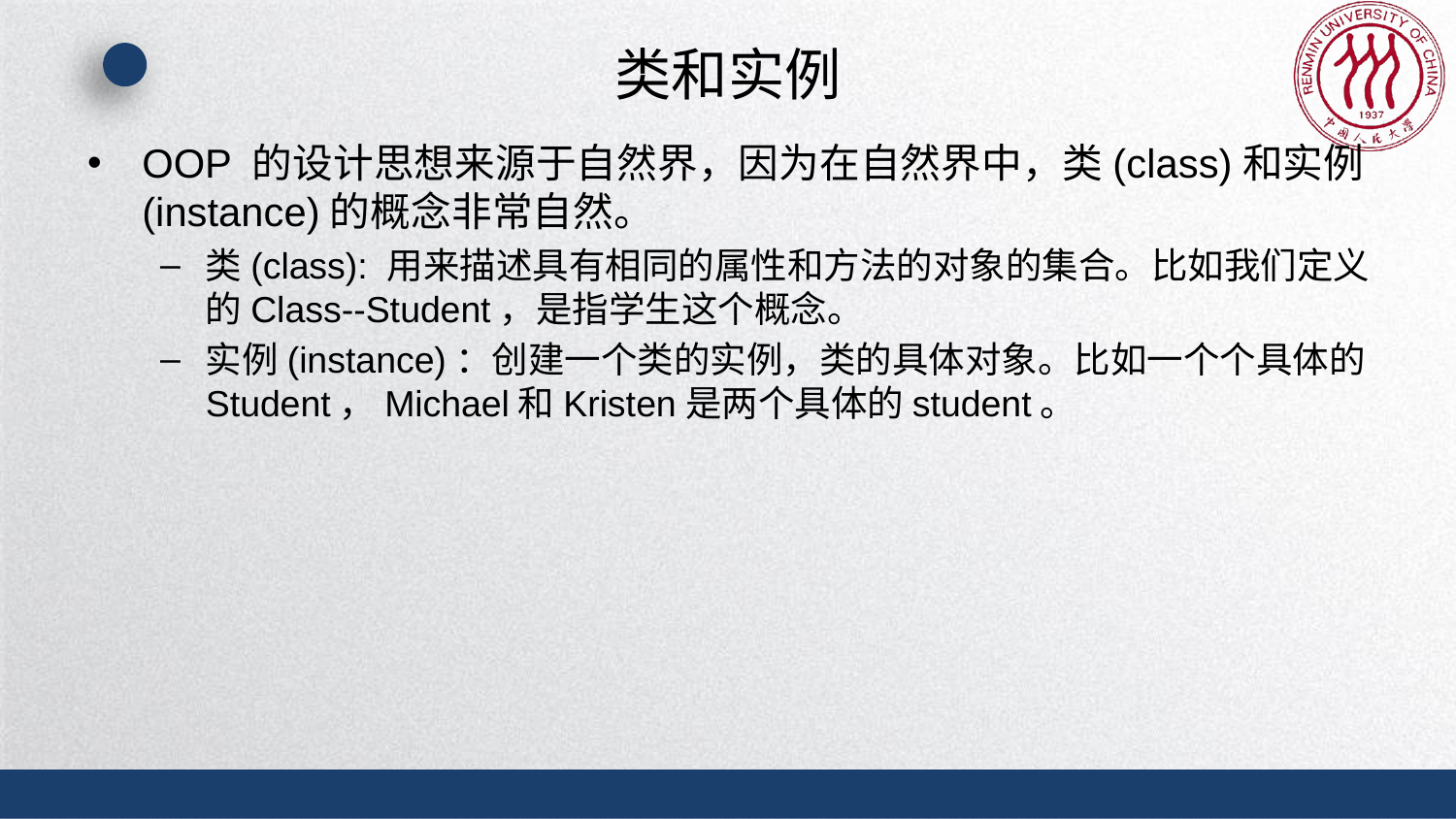

# 类和实例
OOP 的设计思想来源于自然界，因为在自然界中，类(class)和实例(instance)的概念非常自然。
类(class): 用来描述具有相同的属性和方法的对象的集合。比如我们定义的Class--Student，是指学生这个概念。
实例(instance)：创建一个类的实例，类的具体对象。比如一个个具体的Student，Michael和Kristen是两个具体的student。